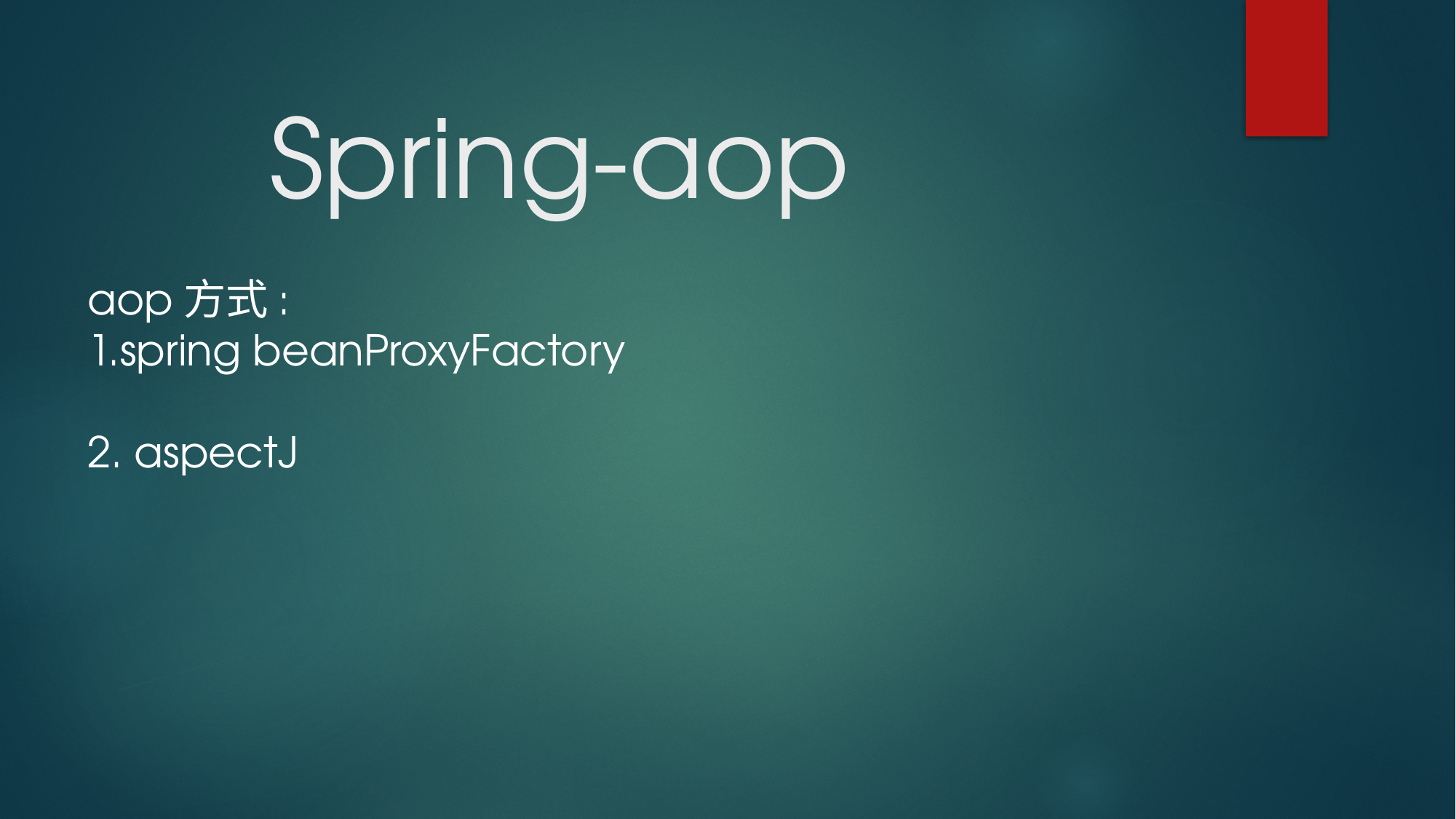

# Spring-aop
aop方式:
1.spring beanProxyFactory

2. aspectJ